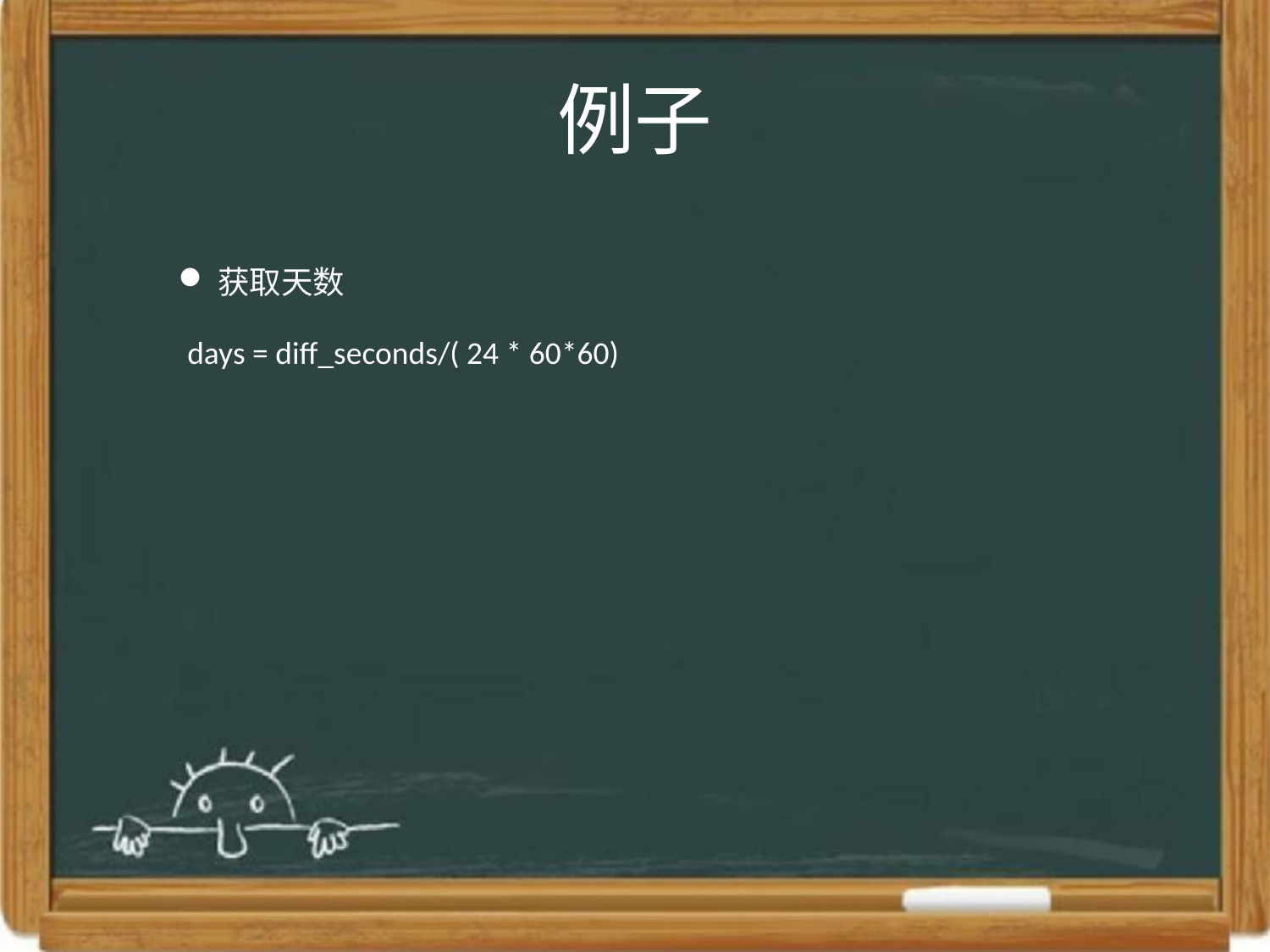

# 例子
获取天数

days = diff_seconds/( 24 * 60*60)